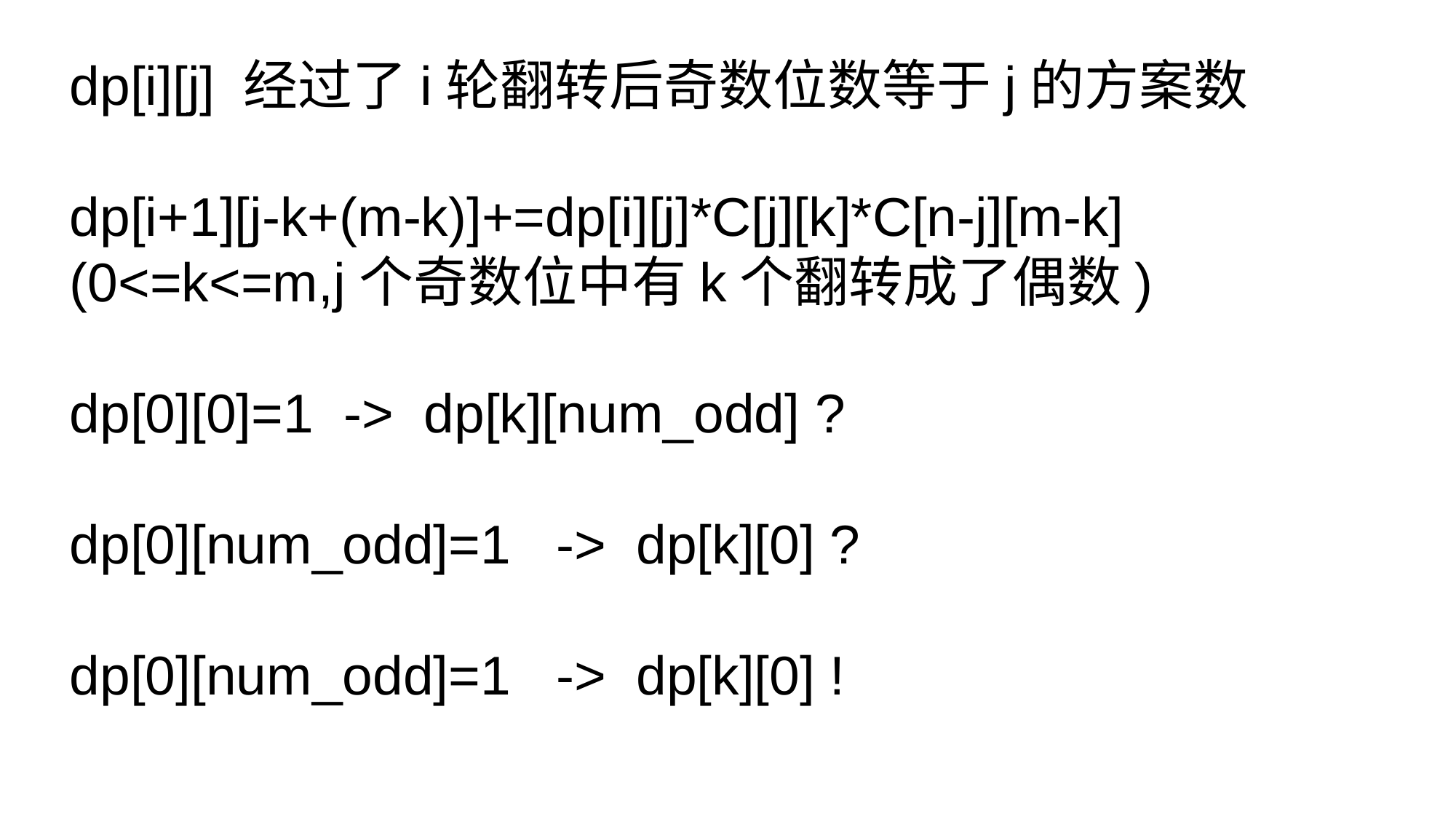

dp[i][j] 经过了i轮翻转后奇数位数等于j的方案数

dp[i+1][j-k+(m-k)]+=dp[i][j]*C[j][k]*C[n-j][m-k] (0<=k<=m,j个奇数位中有k个翻转成了偶数)

dp[0][0]=1  ->  dp[k][num_odd] ?

dp[0][num_odd]=1   ->  dp[k][0] ?

dp[0][num_odd]=1   ->  dp[k][0] !